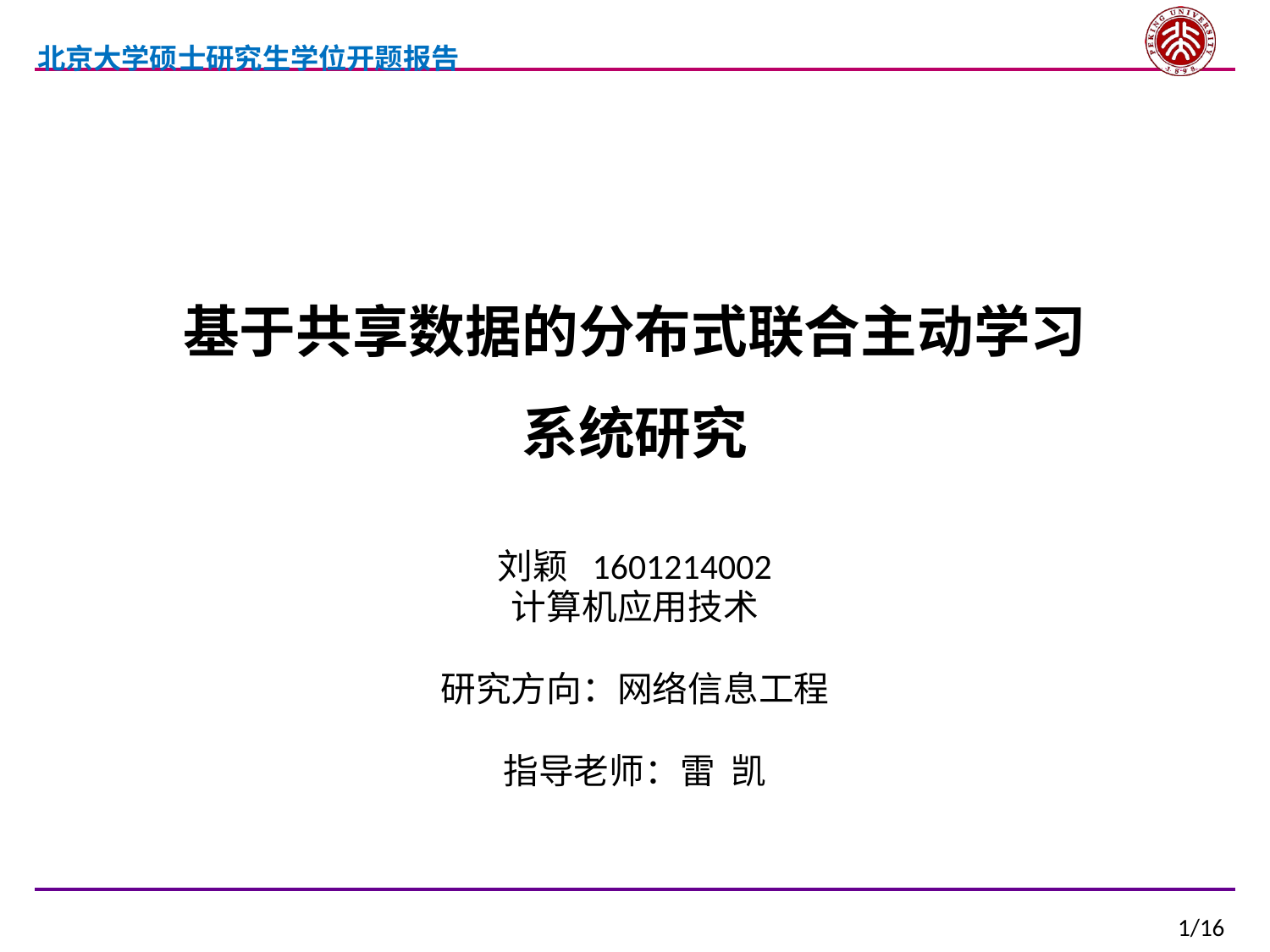

北京大学硕士研究生学位开题报告
| 基于共享数据的分布式联合主动学习系统研究 |
| --- |
|  |
刘颖  1601214002
计算机应用技术

研究方向：网络信息工程

指导老师：雷  凯
1/16